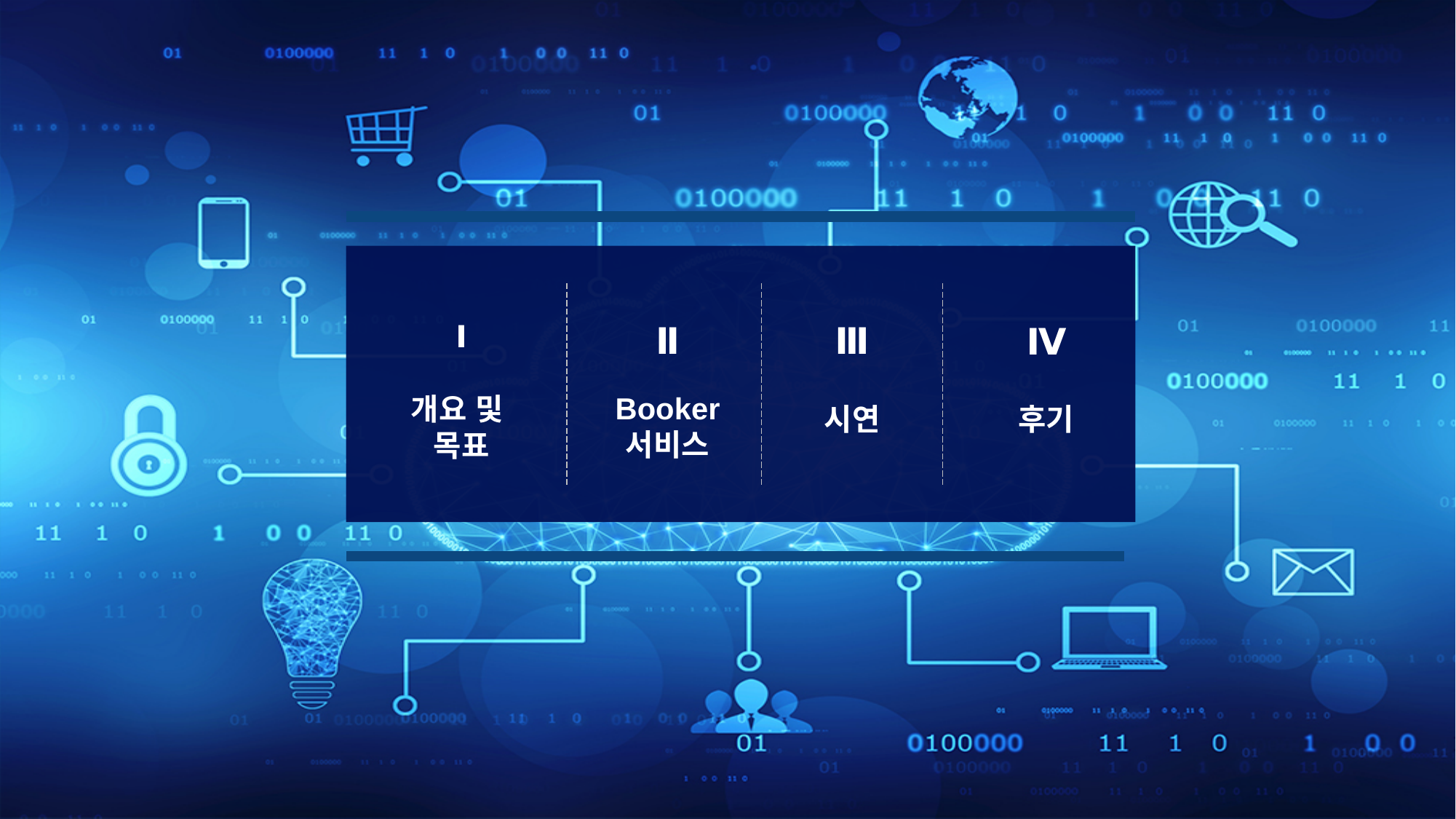

Ⅰ

개요 및
목표
Ⅱ
Ⅲ
Ⅳ
Booker
서비스
시연
후기